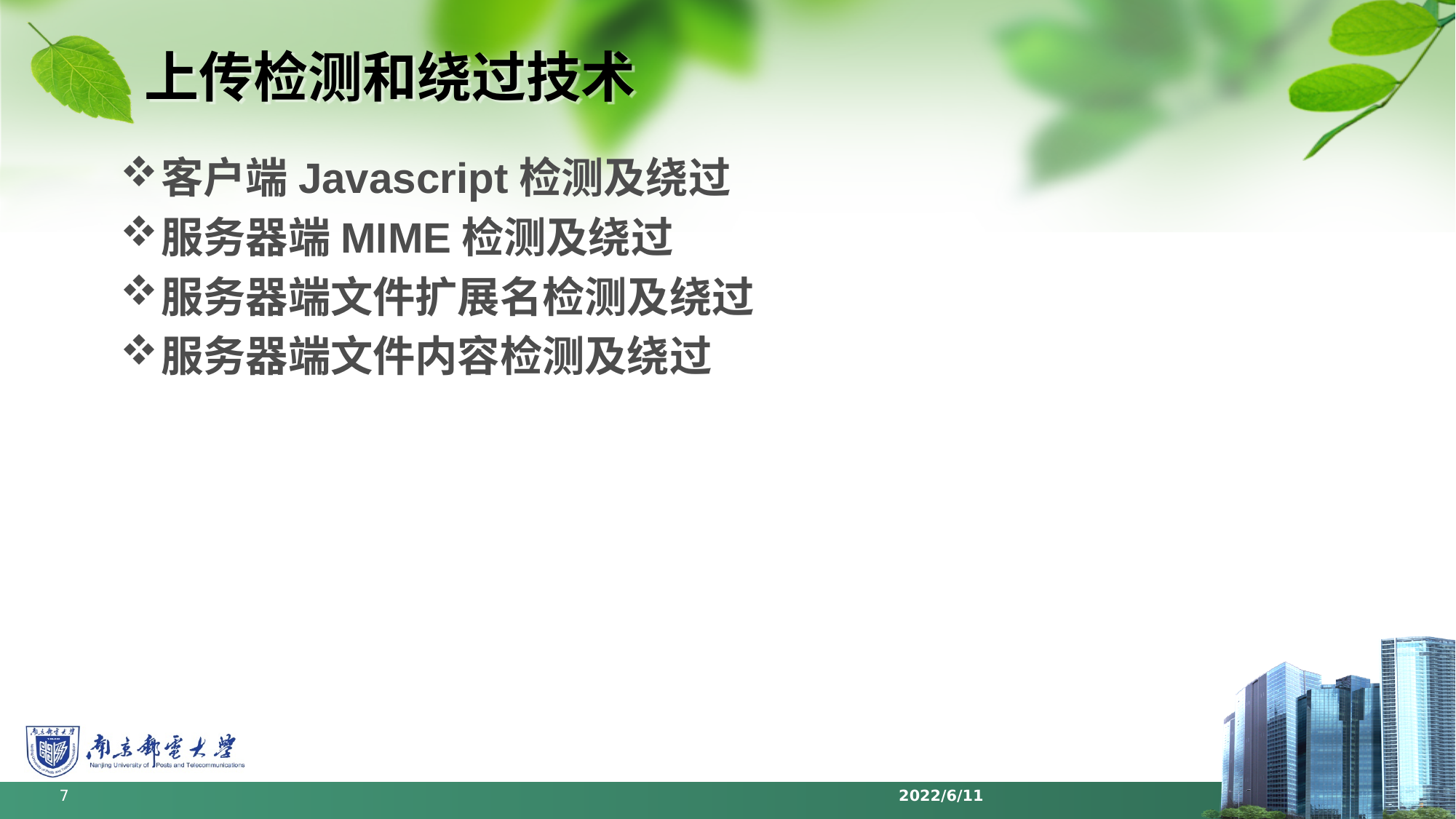

# 上传检测和绕过技术
客户端Javascript检测及绕过
服务器端MIME检测及绕过
服务器端文件扩展名检测及绕过
服务器端文件内容检测及绕过
7
2022/6/11